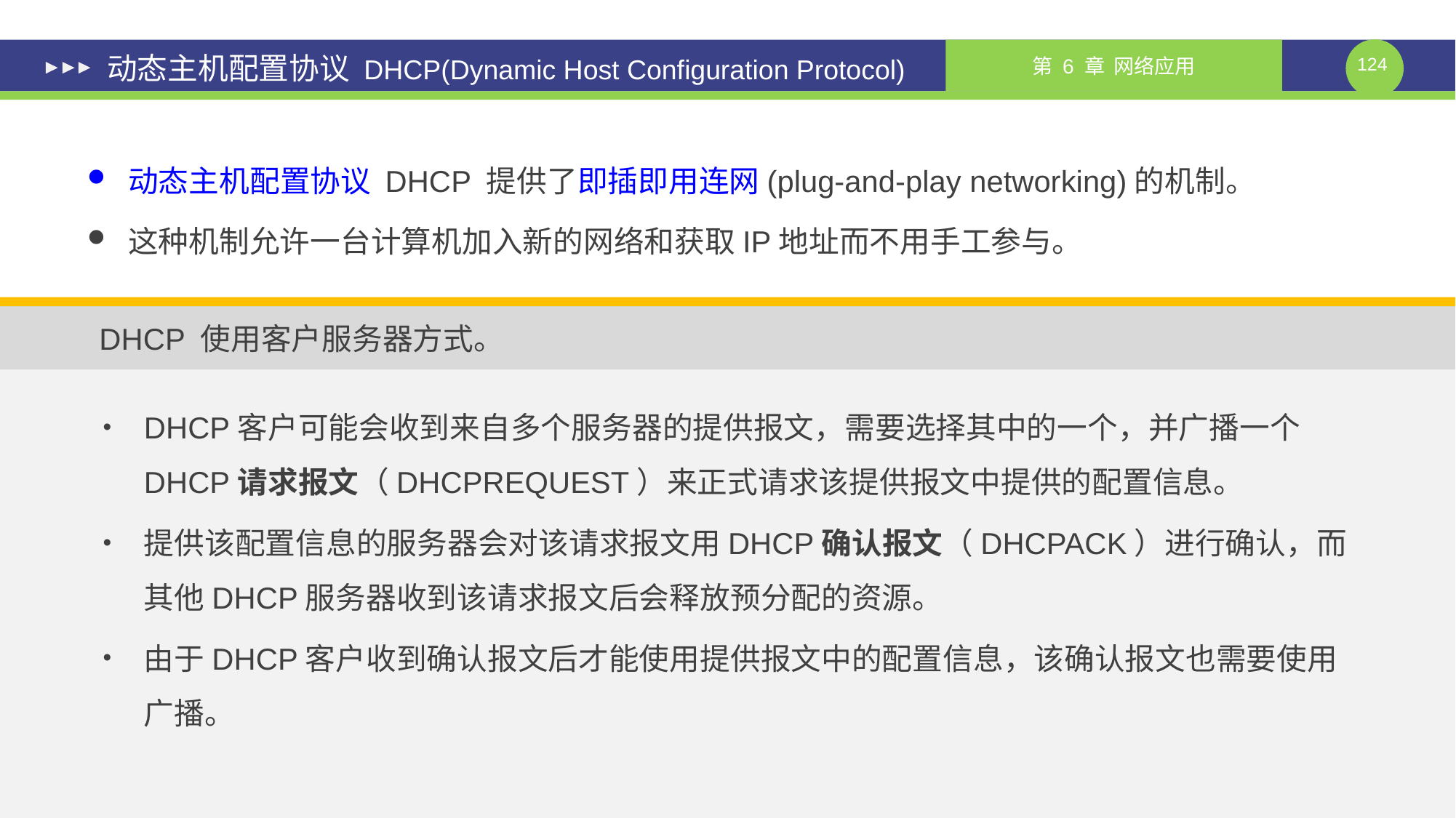

# 动态主机配置协议 DHCP(Dynamic Host Configuration Protocol)
动态主机配置协议 DHCP 提供了即插即用连网(plug-and-play networking)的机制。
这种机制允许一台计算机加入新的网络和获取IP地址而不用手工参与。

DHCP 使用客户服务器方式。

DHCP客户可能会收到来自多个服务器的提供报文，需要选择其中的一个，并广播一个DHCP请求报文（DHCPREQUEST）来正式请求该提供报文中提供的配置信息。
提供该配置信息的服务器会对该请求报文用DHCP确认报文（DHCPACK）进行确认，而其他DHCP服务器收到该请求报文后会释放预分配的资源。
由于DHCP客户收到确认报文后才能使用提供报文中的配置信息，该确认报文也需要使用广播。